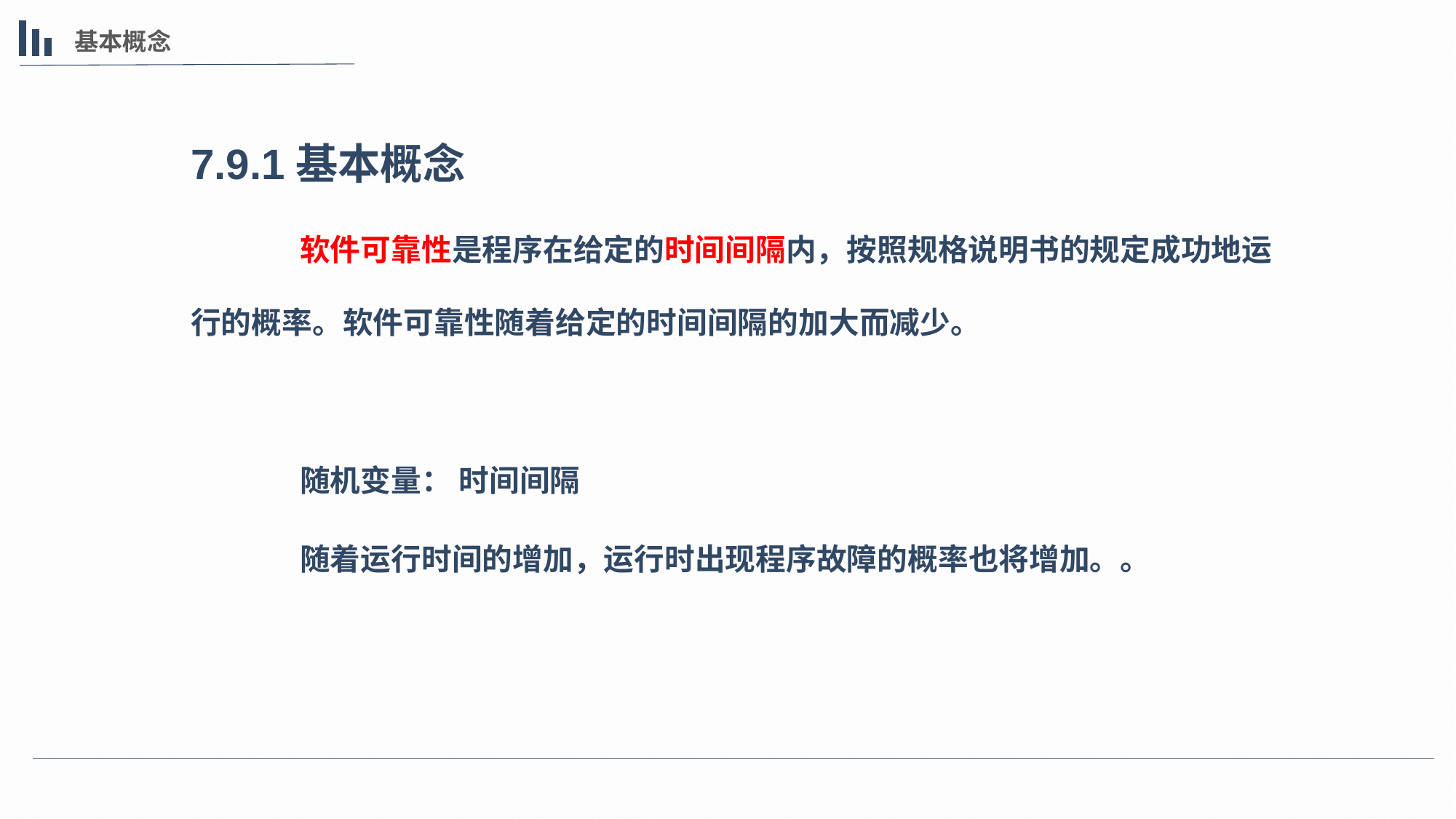

基本概念

7.9.1基本概念
	软件可靠性是程序在给定的时间间隔内，按照规格说明书的规定成功地运行的概率。软件可靠性随着给定的时间间隔的加大而减少。

	随机变量： 时间间隔
	随着运行时间的增加，运行时出现程序故障的概率也将增加。。